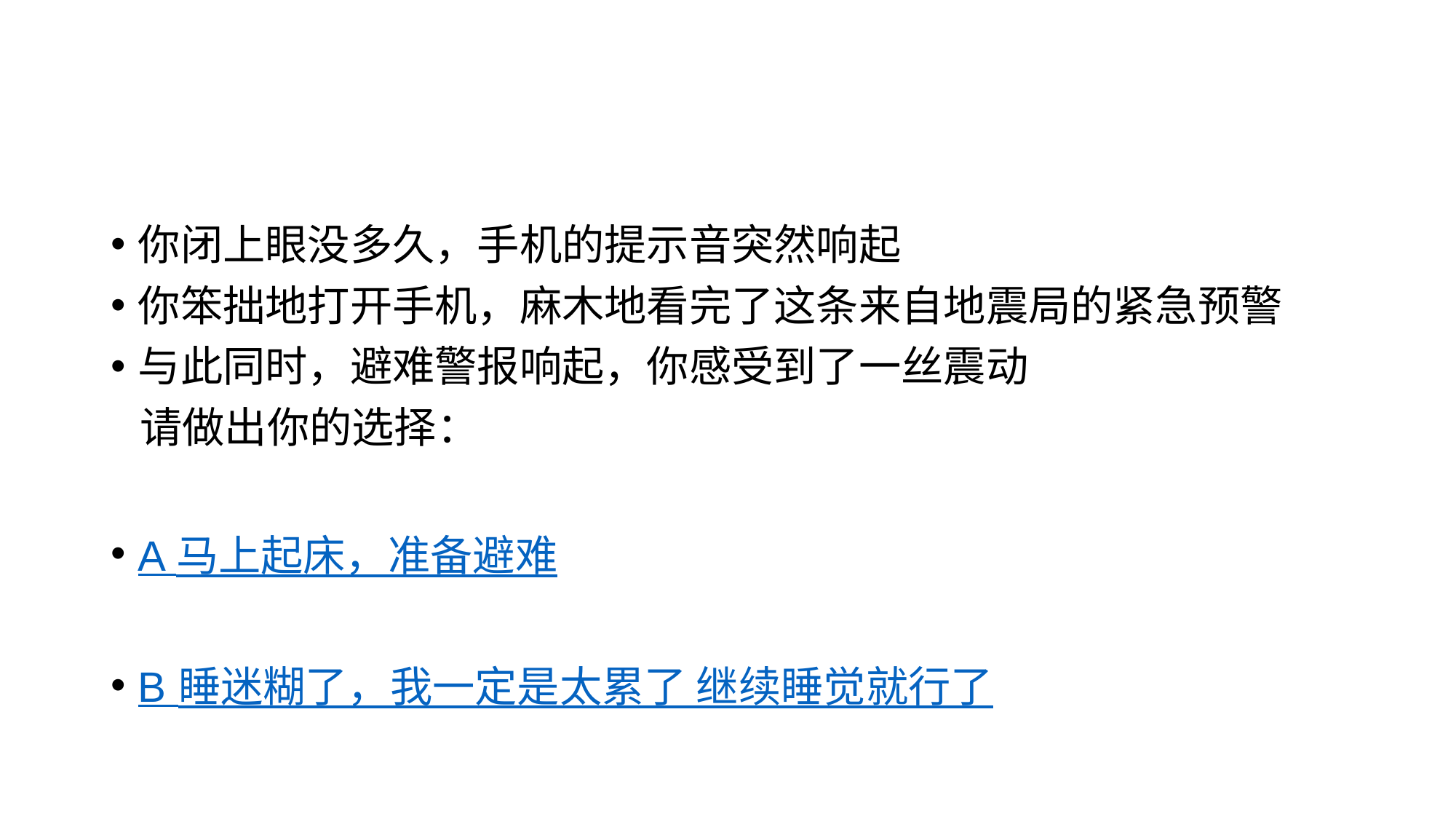

你闭上眼没多久，手机的提示音突然响起
你笨拙地打开手机，麻木地看完了这条来自地震局的紧急预警
与此同时，避难警报响起，你感受到了一丝震动
  请做出你的选择：

A 马上起床，准备避难

B 睡迷糊了，我一定是太累了 继续睡觉就行了